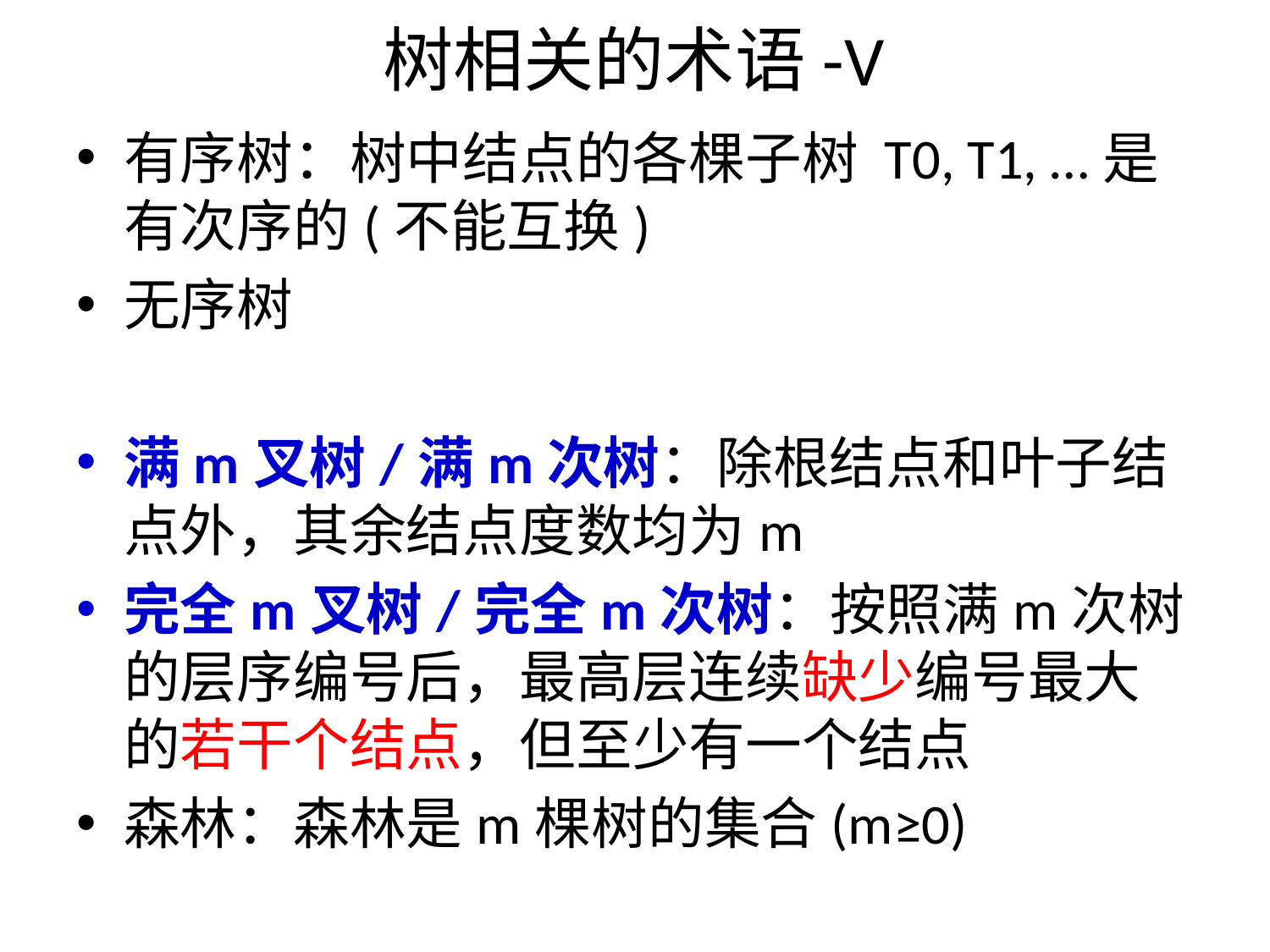

# 树相关的术语-V
有序树：树中结点的各棵子树 T0, T1, …是有次序的(不能互换)
无序树

满m叉树/满m次树：除根结点和叶子结点外，其余结点度数均为m
完全m叉树/完全m次树：按照满m次树的层序编号后，最高层连续缺少编号最大的若干个结点，但至少有一个结点
森林：森林是m棵树的集合(m≥0)